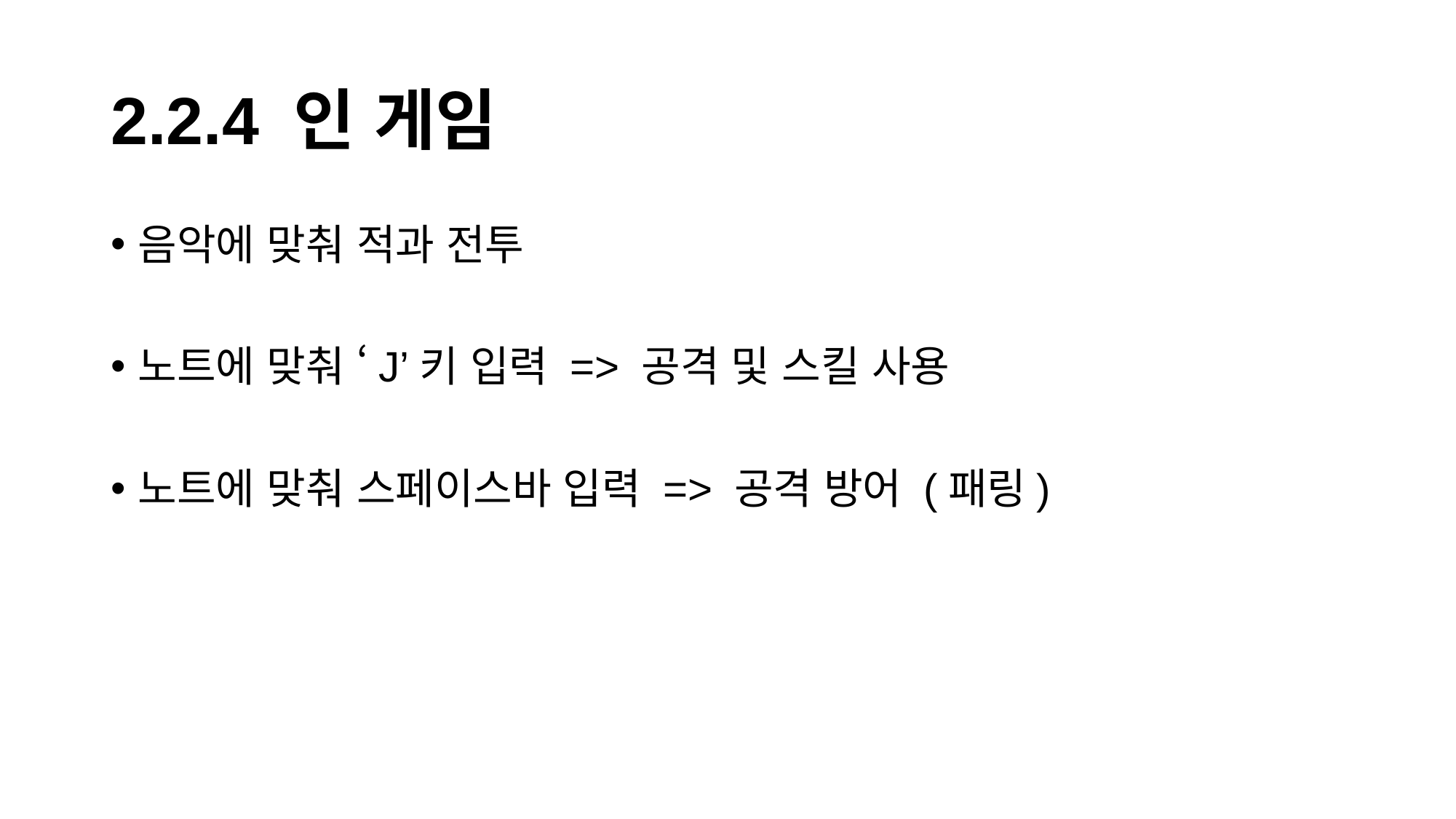

# 2.2.4 인 게임
음악에 맞춰 적과 전투

노트에 맞춰 ‘J’키 입력 => 공격 및 스킬 사용

노트에 맞춰 스페이스바 입력 => 공격 방어 (패링)